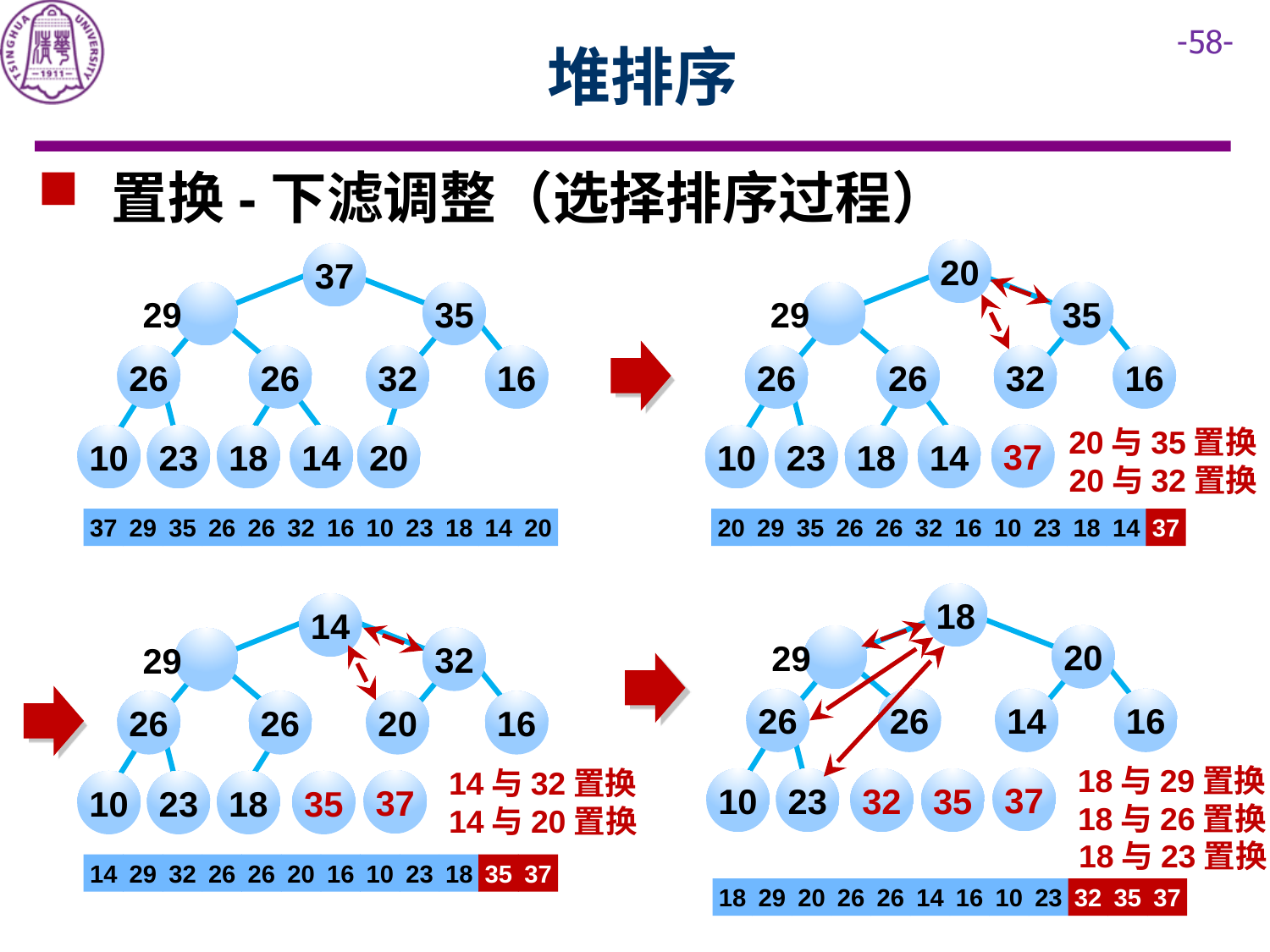

# 堆排序
 置换-下滤调整（选择排序过程）
20
37

35
35
29
29

26
26
32
16
26
26
32
16

20与35置换
37
10
23
18
14
20
10
23
18
14
20与32置换
37
29
35
26
26
32
16
10
23
18
14
20
20
29
35
26
26
32
16
10
23
18
14
37
18
14

20
29
32
29

26
26
14
16
26
26
20
16

18与29置换
14与32置换
37
10
23
35
32
37
10
23
18
35
18与26置换
14与20置换
18与23置换
14
29
32
26
26
20
16
10
23
18
35
37
18
29
20
26
26
14
16
10
23
32
35
37